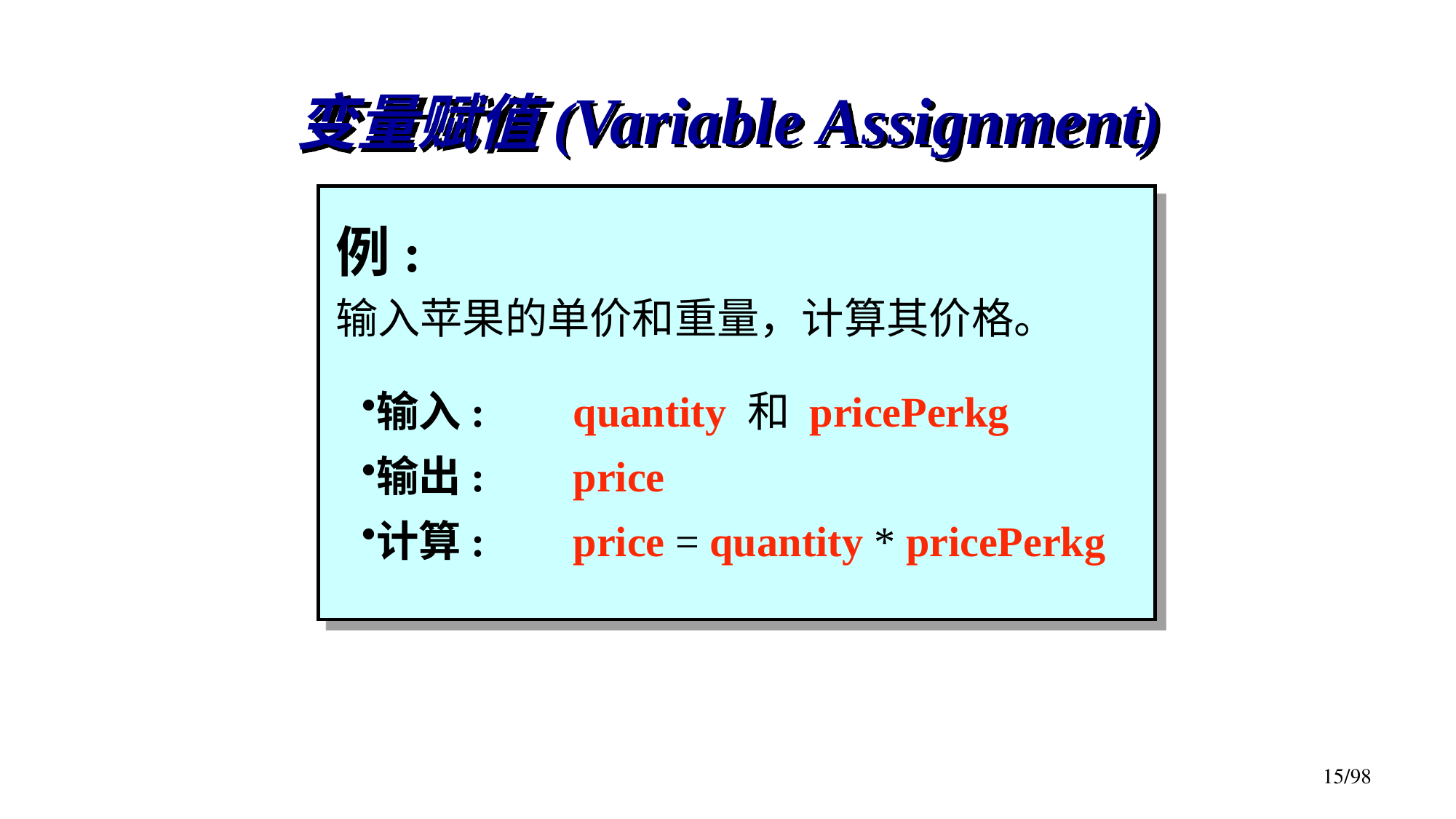

变量赋值(Variable Assignment)
例:
输入苹果的单价和重量，计算其价格。

输入:	quantity 和 pricePerkg
输出:	price
计算:	price = quantity * pricePerkg